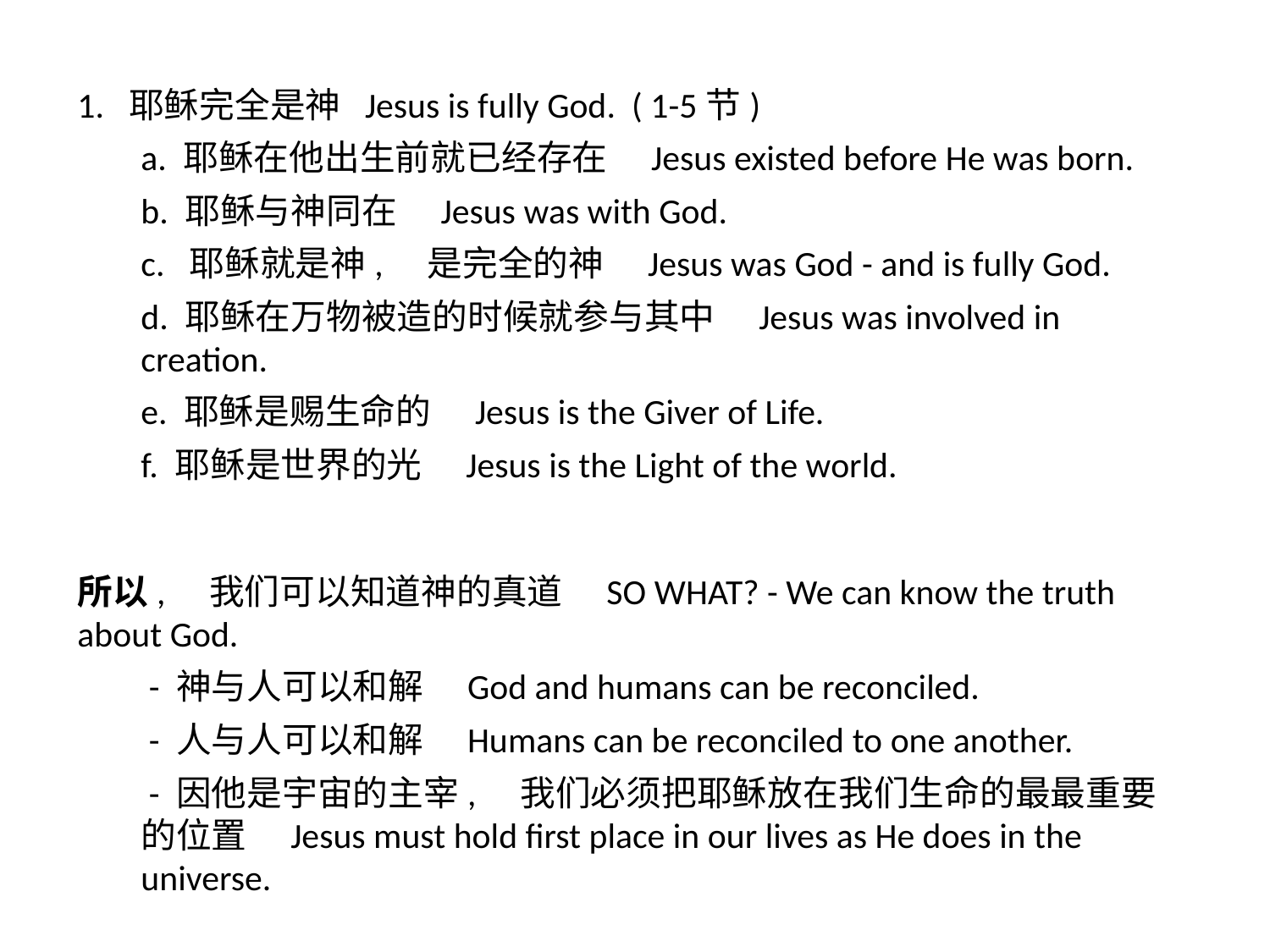

1.  耶稣完全是神  Jesus is fully God.  ( 1-5节)
a. 耶稣在他出生前就已经存在　Jesus existed before He was born.
b. 耶稣与神同在　Jesus was with God.
c.  耶稣就是神,　是完全的神　Jesus was God - and is fully God.
d. 耶稣在万物被造的时候就参与其中　Jesus was involved in creation.
e. 耶稣是赐生命的　Jesus is the Giver of Life.
f. 耶稣是世界的光　Jesus is the Light of the world.

所以,　我们可以知道神的真道　SO WHAT? - We can know the truth about God.
 - 神与人可以和解　God and humans can be reconciled.
 - 人与人可以和解　Humans can be reconciled to one another.
 - 因他是宇宙的主宰,　我们必须把耶稣放在我们生命的最最重要的位置　Jesus must hold first place in our lives as He does in the universe.